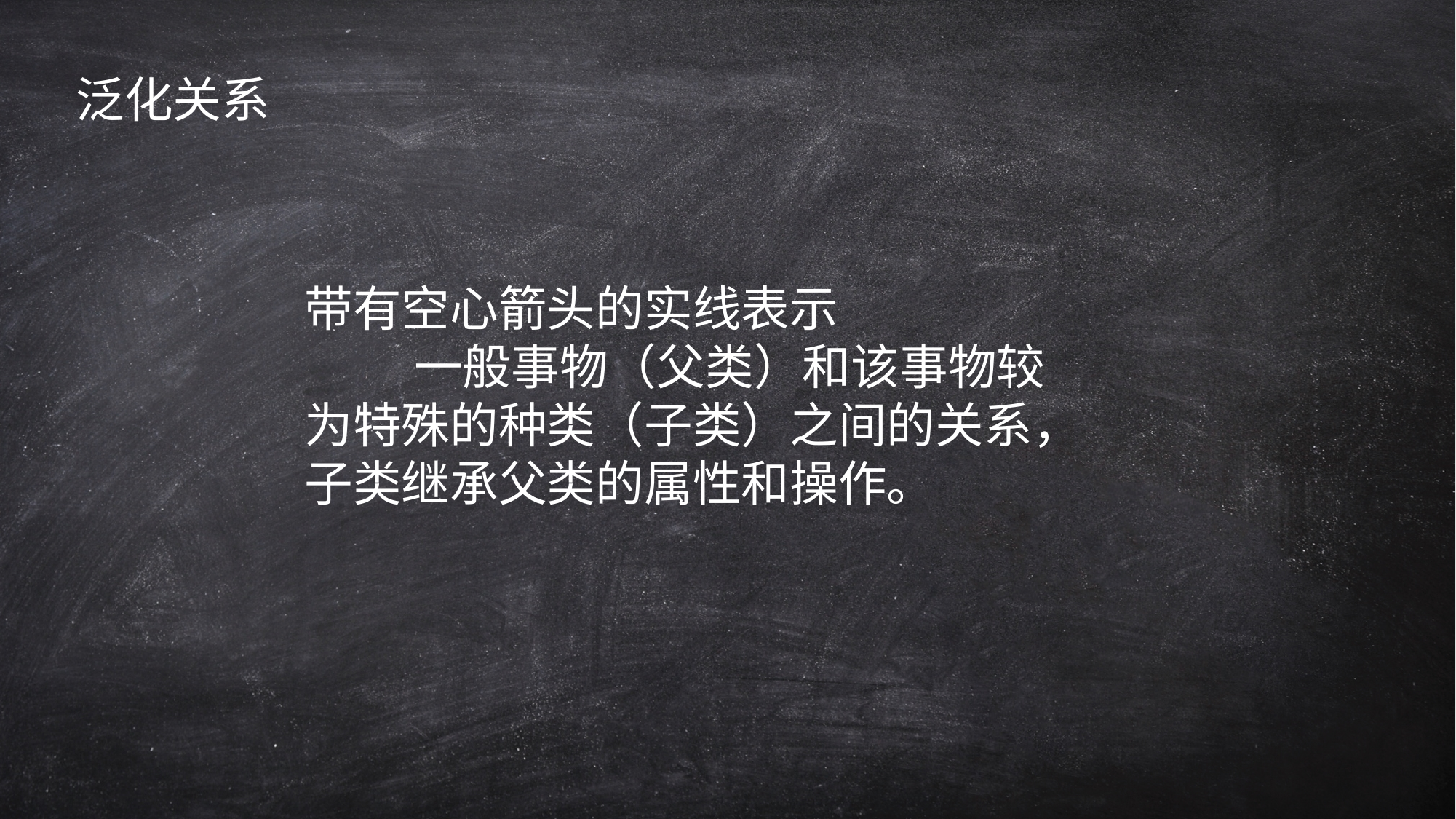

泛化关系
带有空心箭头的实线表示
         一般事物（父类）和该事物较为特殊的种类（子类）之间的关系，子类继承父类的属性和操作。